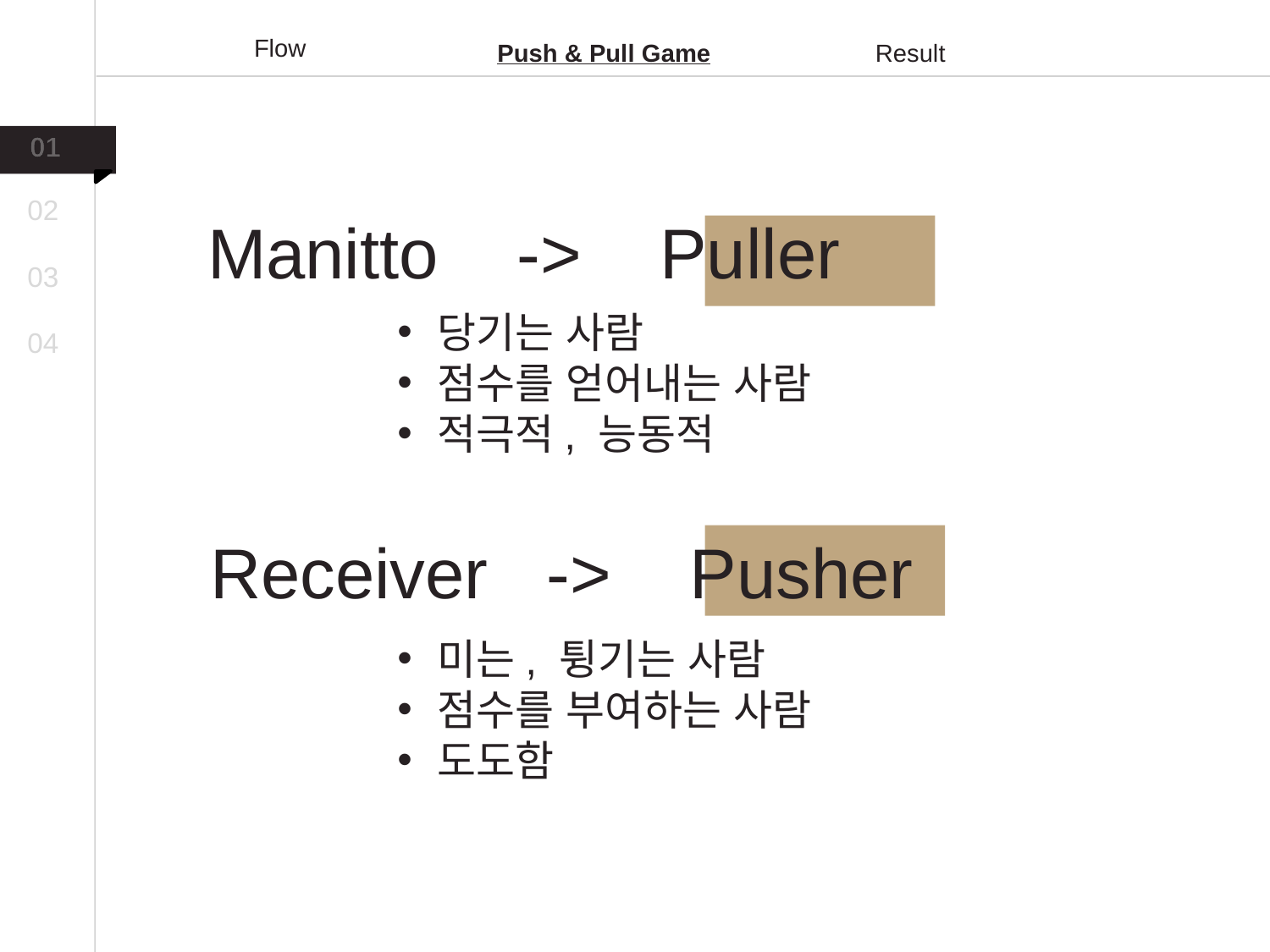

Push & Pull Game
Result
Flow
01

02
Manitto    ->    Puller

03
당기는 사람
점수를 얻어내는 사람
적극적, 능동적
04
Receiver   ->    Pusher

미는, 튕기는 사람
점수를 부여하는 사람
도도함